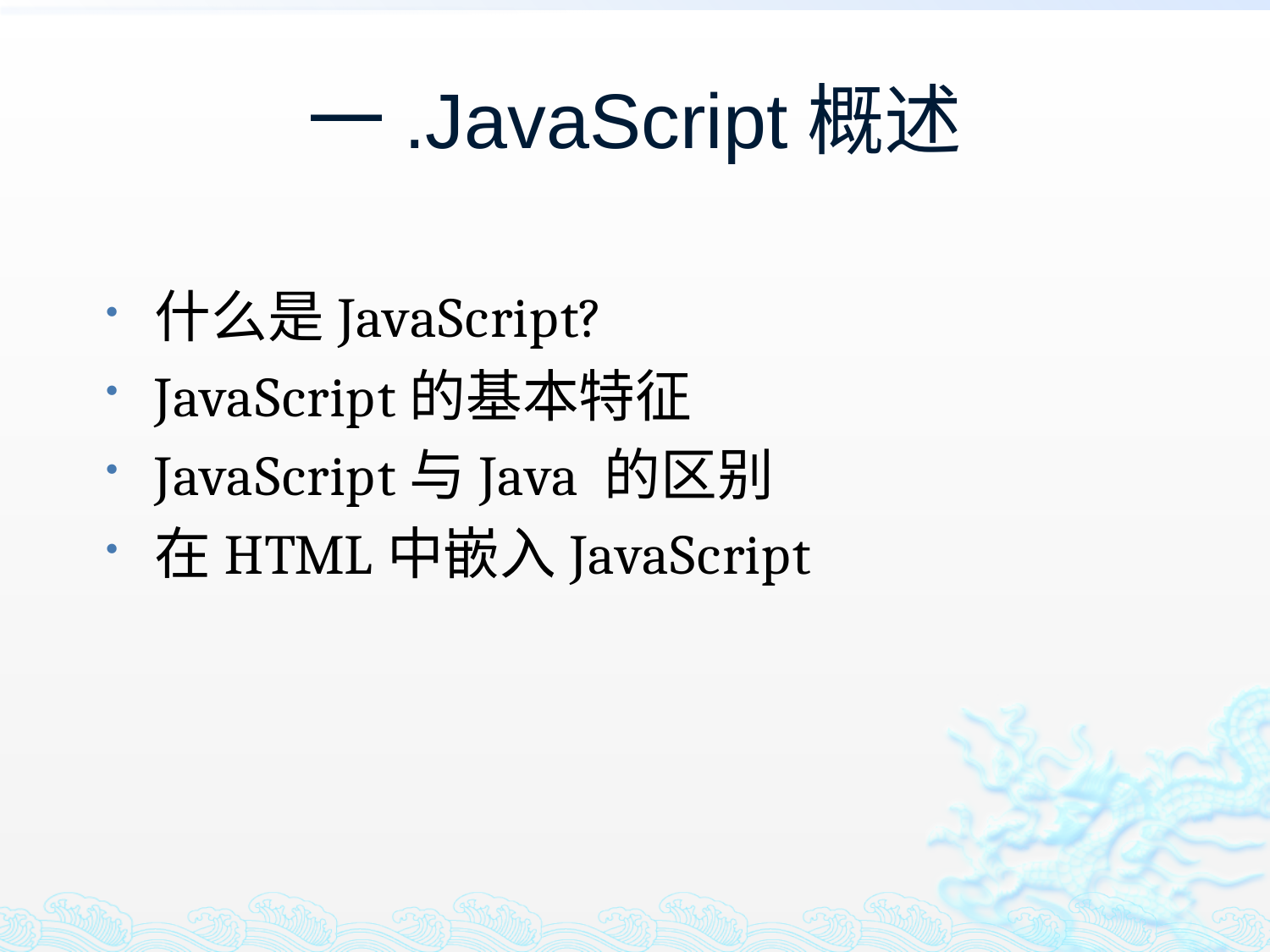

# 一.JavaScript概述
什么是JavaScript?
JavaScript的基本特征
JavaScript与Java 的区别
在HTML中嵌入JavaScript